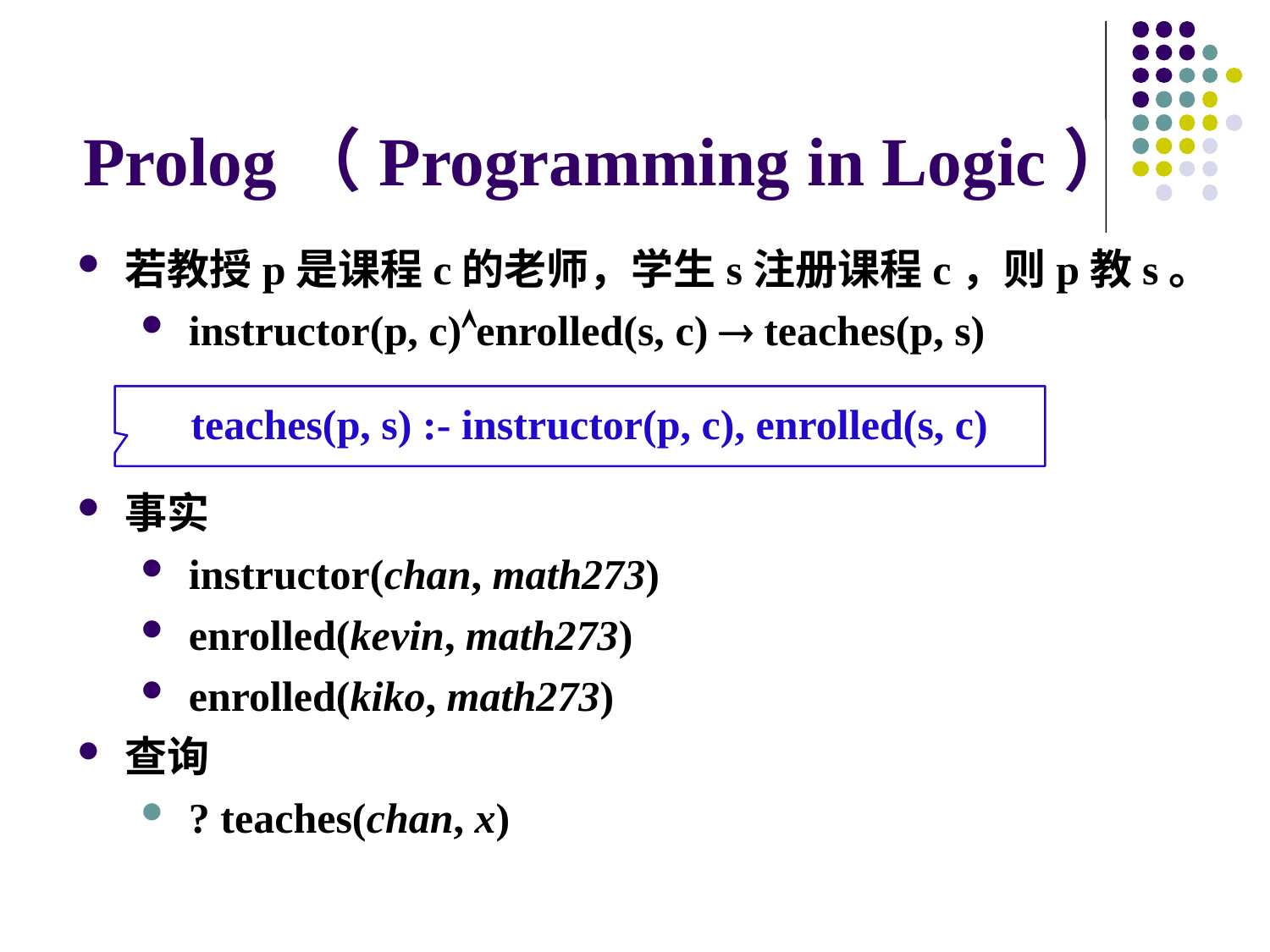

Prolog（Programming in Logic）
若教授p是课程c的老师，学生s注册课程c，则p教s。
instructor(p, c)∧enrolled(s, c) → teaches(p, s)

事实
instructor(chan, math273)
enrolled(kevin, math273)
enrolled(kiko, math273)
查询
? teaches(chan, x)

teaches(p, s) :- instructor(p, c), enrolled(s, c)